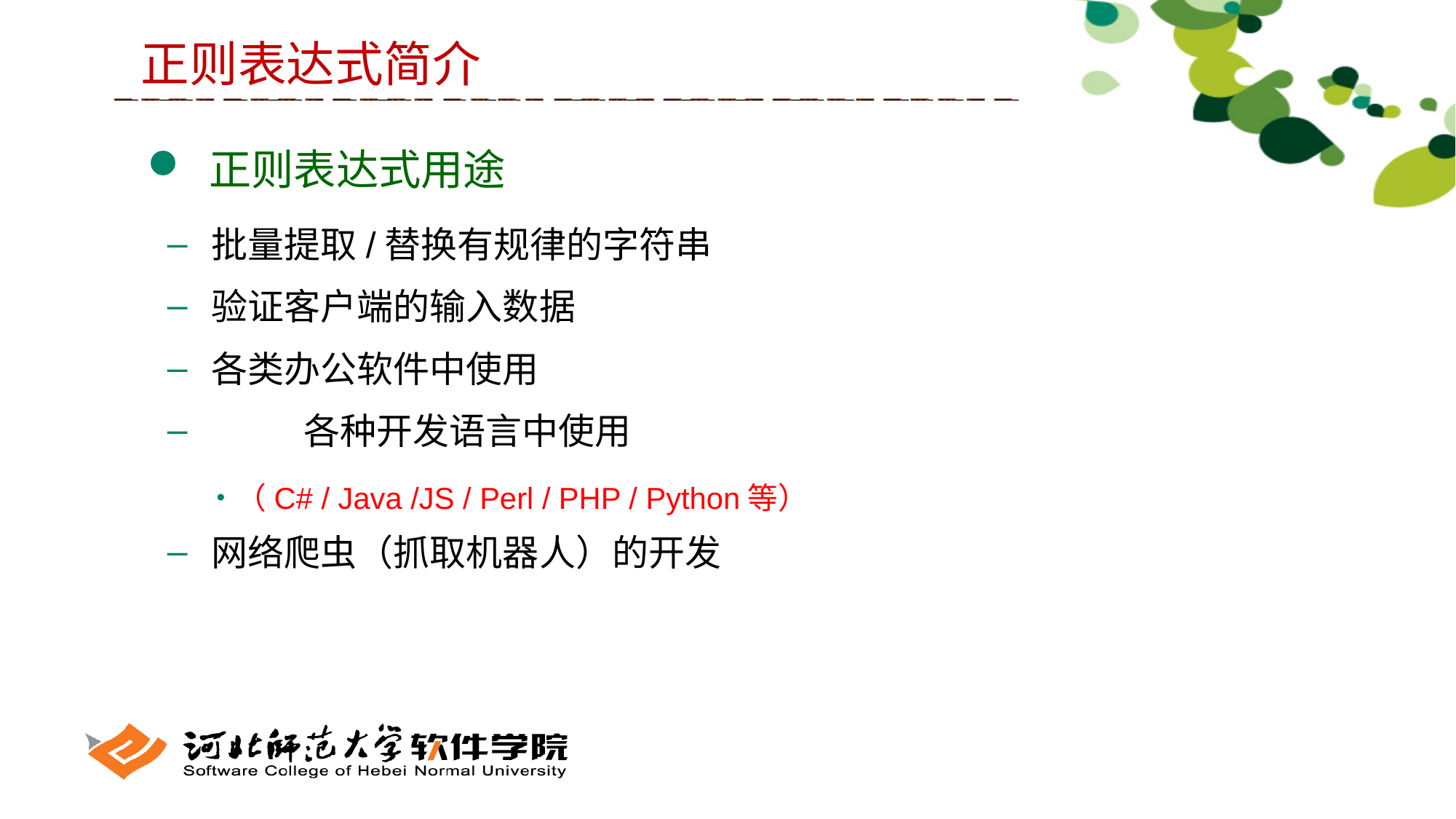

正则表达式简介
 正则表达式用途
 批量提取/替换有规律的字符串
 验证客户端的输入数据
 各类办公软件中使用
 	各种开发语言中使用
 （C# / Java /JS / Perl / PHP / Python等）
 网络爬虫（抓取机器人）的开发